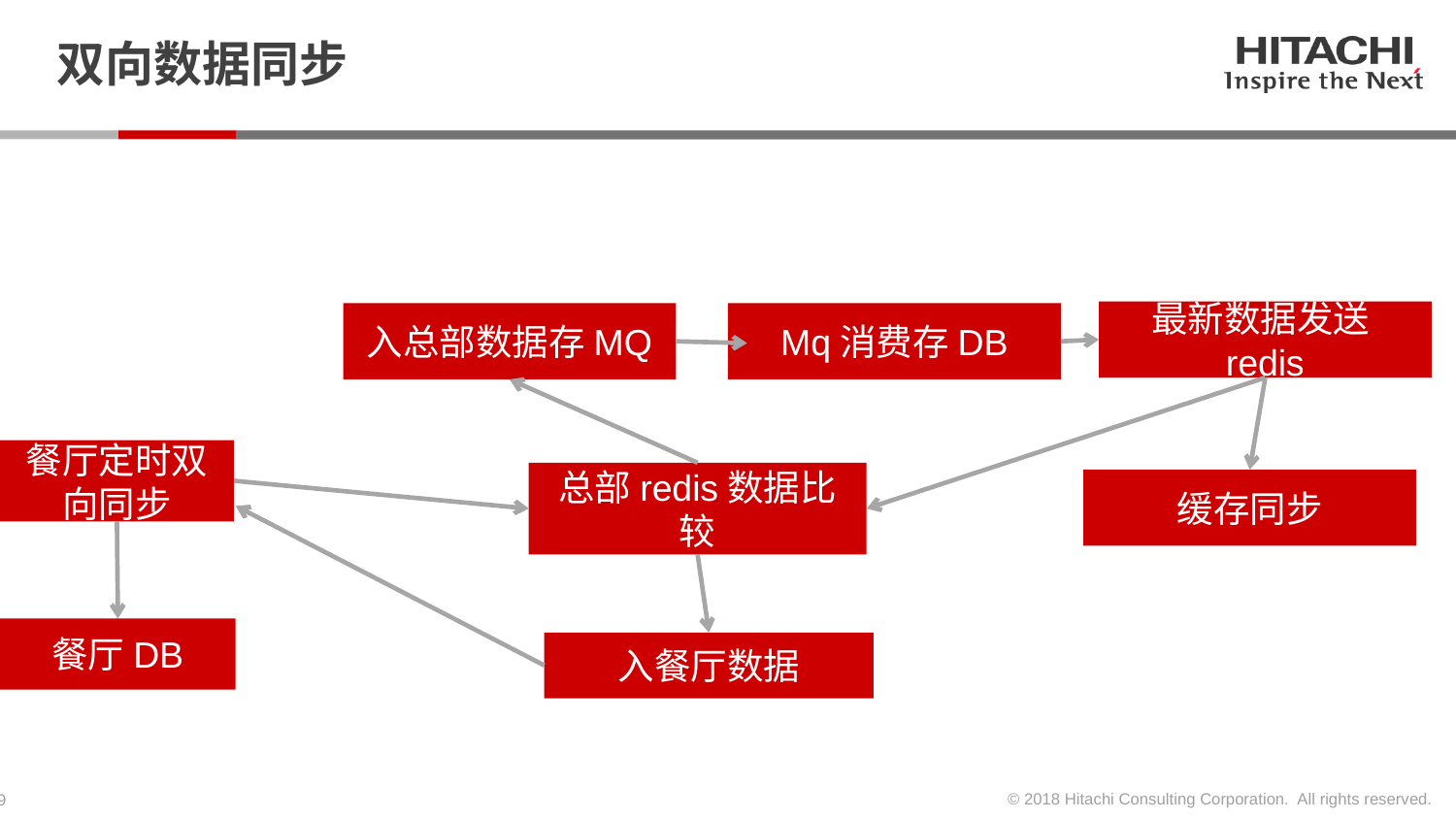

# 双向数据同步
最新数据发送redis
入总部数据存MQ
Mq消费存DB
餐厅定时双向同步
总部redis数据比较
缓存同步
餐厅DB
入餐厅数据